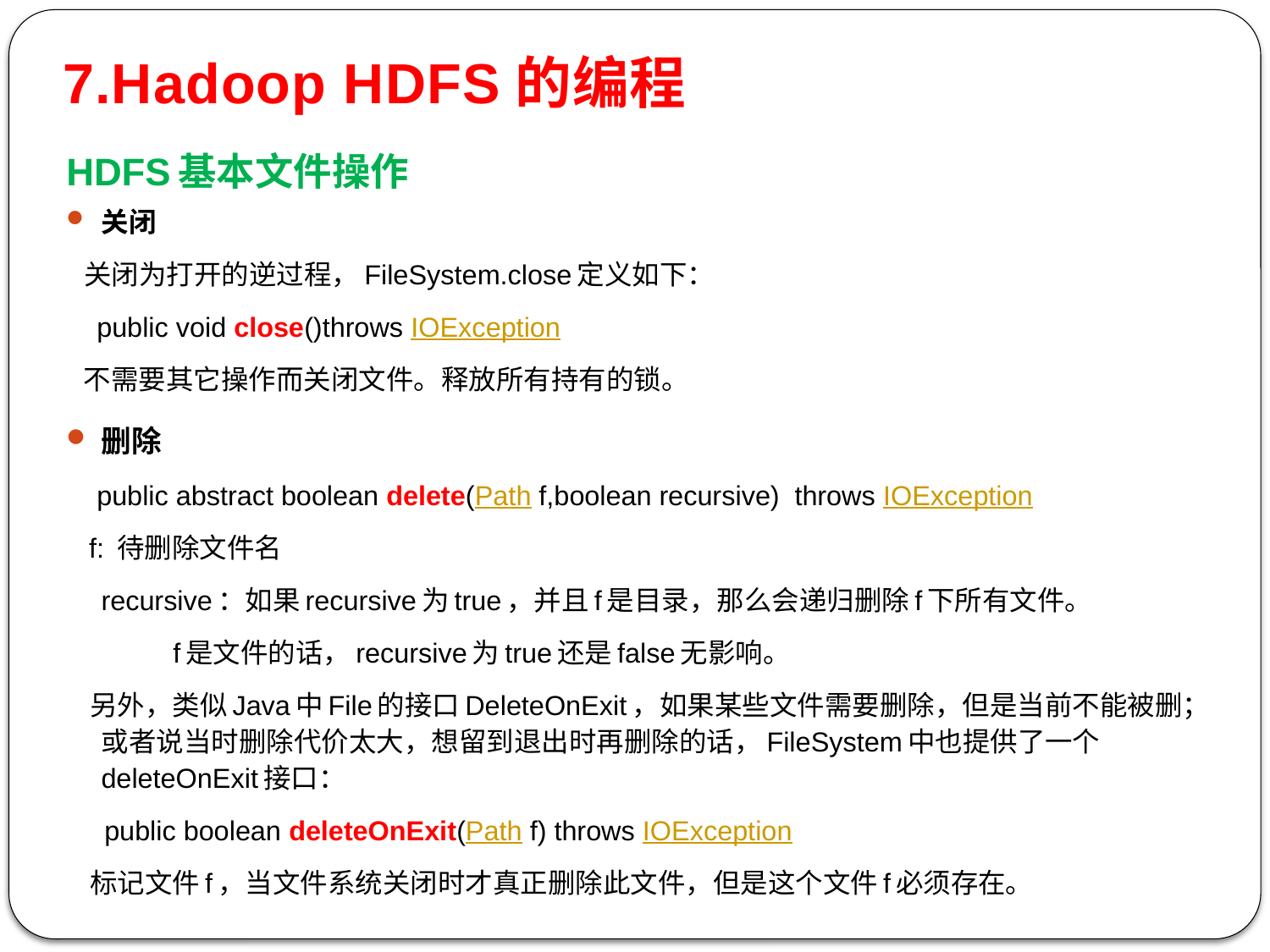

7.Hadoop HDFS的编程
HDFS基本文件操作
关闭
  关闭为打开的逆过程，FileSystem.close定义如下：
    public void close()throws IOException
  不需要其它操作而关闭文件。释放所有持有的锁。
删除
    public abstract boolean delete(Path f,boolean recursive)	throws IOException
   f: 待删除文件名
	recursive：如果recursive为true，并且f是目录，那么会递归删除f下所有文件。
              f是文件的话，recursive为true还是false无影响。
   另外，类似Java中File的接口DeleteOnExit，如果某些文件需要删除，但是当前不能被删；或者说当时删除代价太大，想留到退出时再删除的话，FileSystem中也提供了一个deleteOnExit接口：
     public boolean deleteOnExit(Path f) throws IOException
   标记文件f，当文件系统关闭时才真正删除此文件，但是这个文件f必须存在。